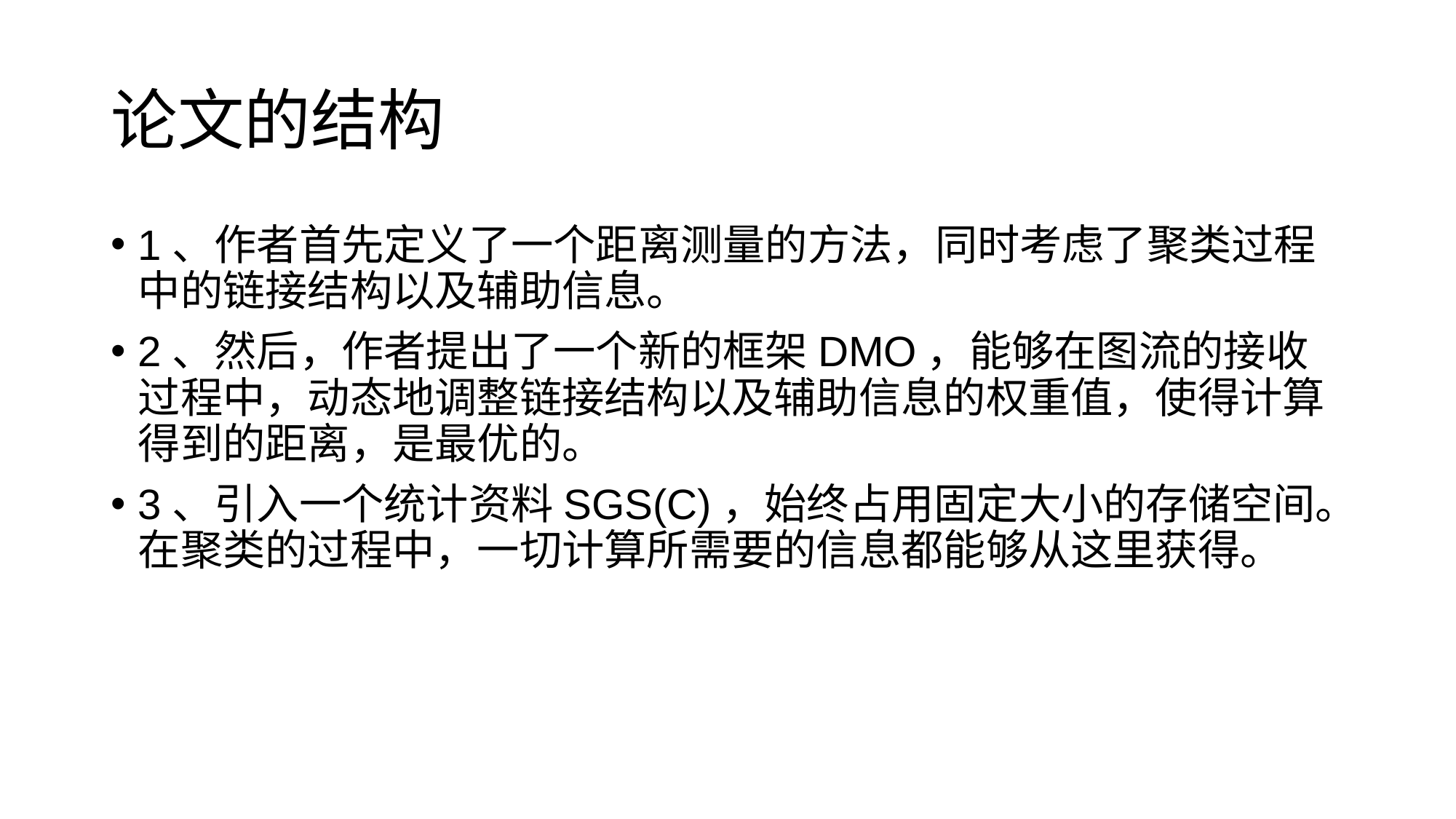

# 论文的结构
1、作者首先定义了一个距离测量的方法，同时考虑了聚类过程中的链接结构以及辅助信息。
2、然后，作者提出了一个新的框架DMO，能够在图流的接收过程中，动态地调整链接结构以及辅助信息的权重值，使得计算得到的距离，是最优的。
3、引入一个统计资料SGS(C)，始终占用固定大小的存储空间。在聚类的过程中，一切计算所需要的信息都能够从这里获得。